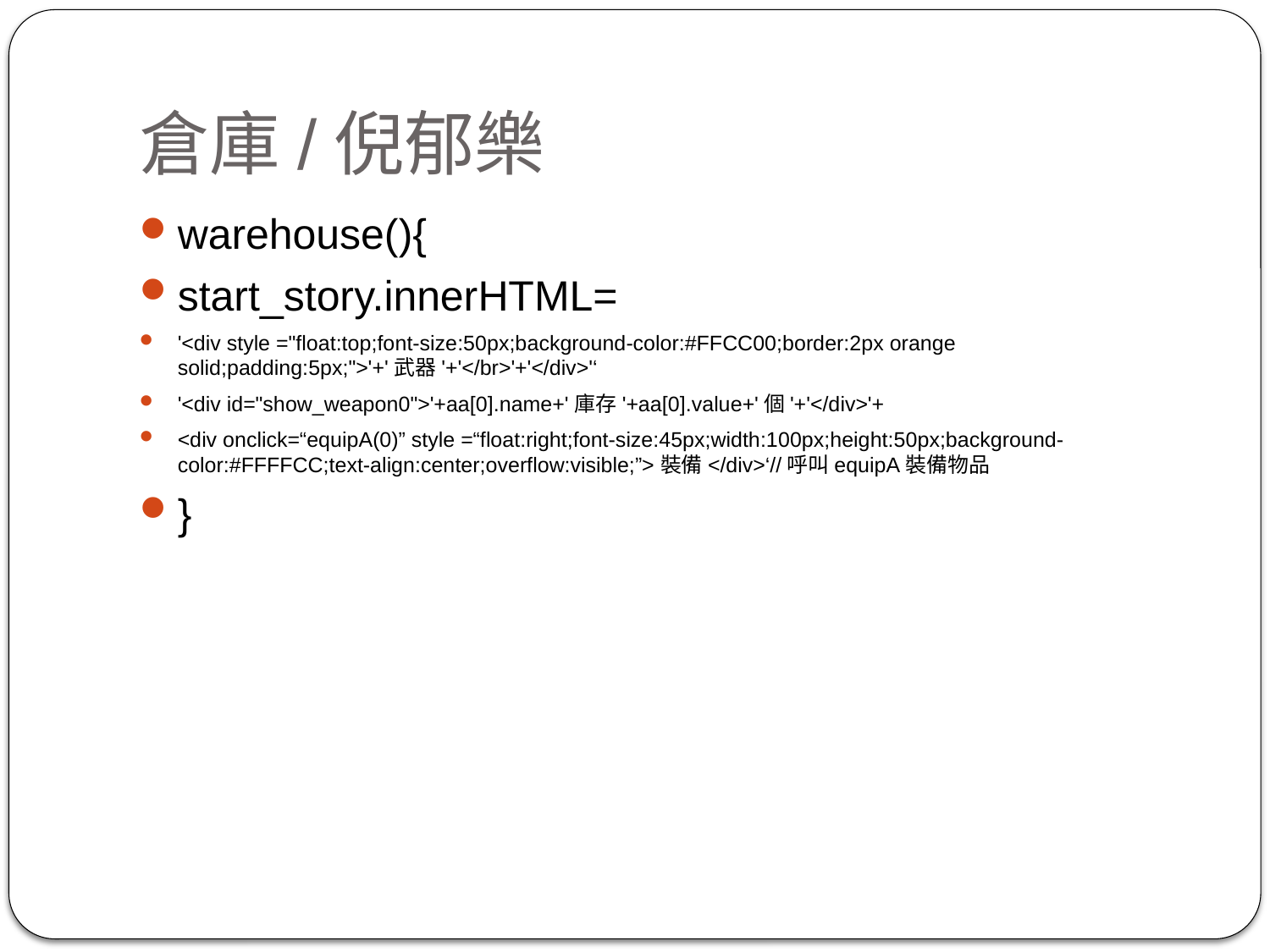

# 倉庫/倪郁樂
warehouse(){
start_story.innerHTML=
'<div style ="float:top;font-size:50px;background-color:#FFCC00;border:2px orange solid;padding:5px;">'+'武器'+'</br>'+'</div>'‘
'<div id="show_weapon0">'+aa[0].name+'庫存'+aa[0].value+'個'+'</div>'+
<div onclick=“equipA(0)” style =“float:right;font-size:45px;width:100px;height:50px;background-color:#FFFFCC;text-align:center;overflow:visible;”>裝備</div>‘//呼叫equipA裝備物品
}